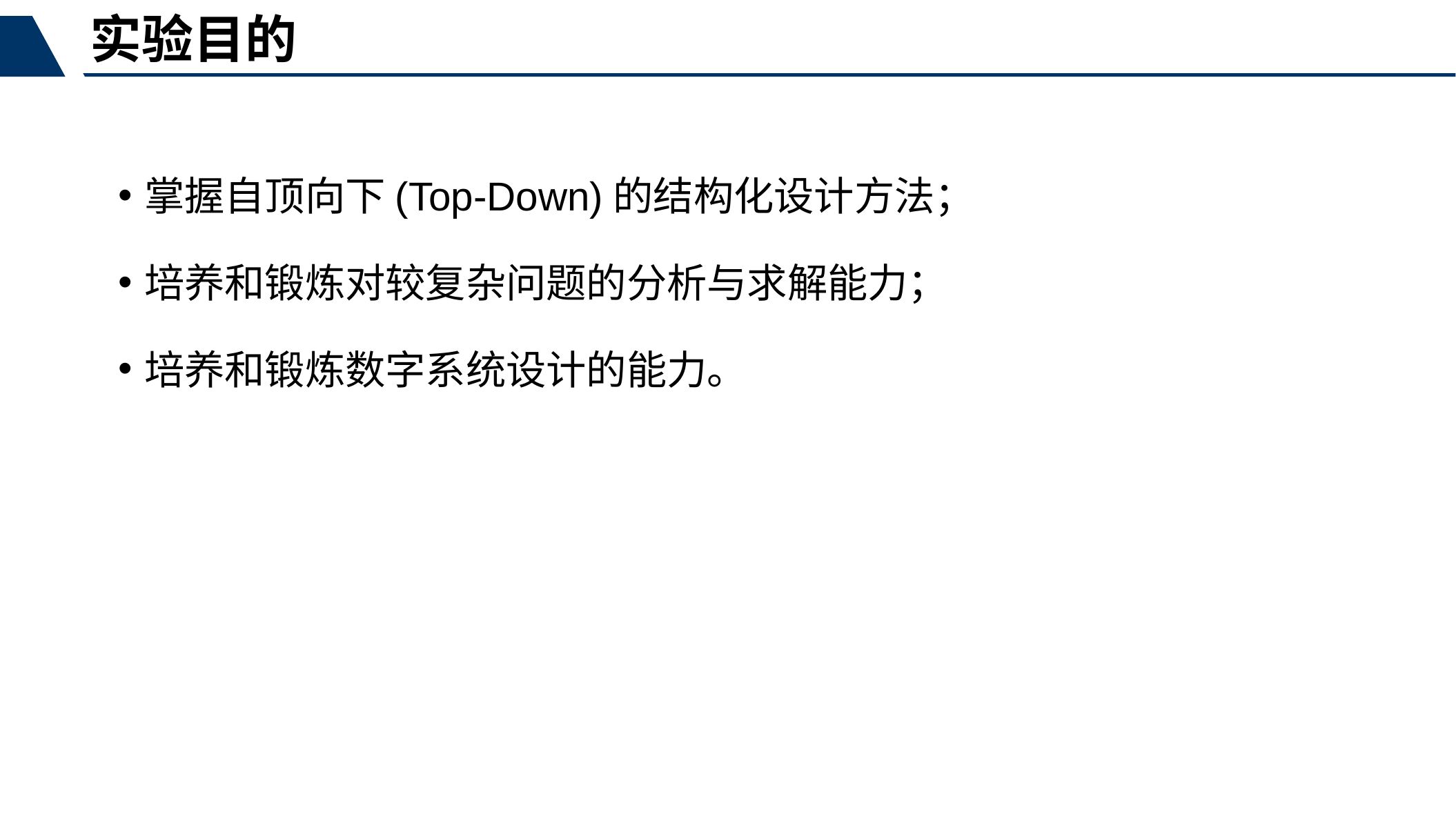

实验目的

掌握自顶向下(Top-Down)的结构化设计方法；
培养和锻炼对较复杂问题的分析与求解能力；
培养和锻炼数字系统设计的能力。